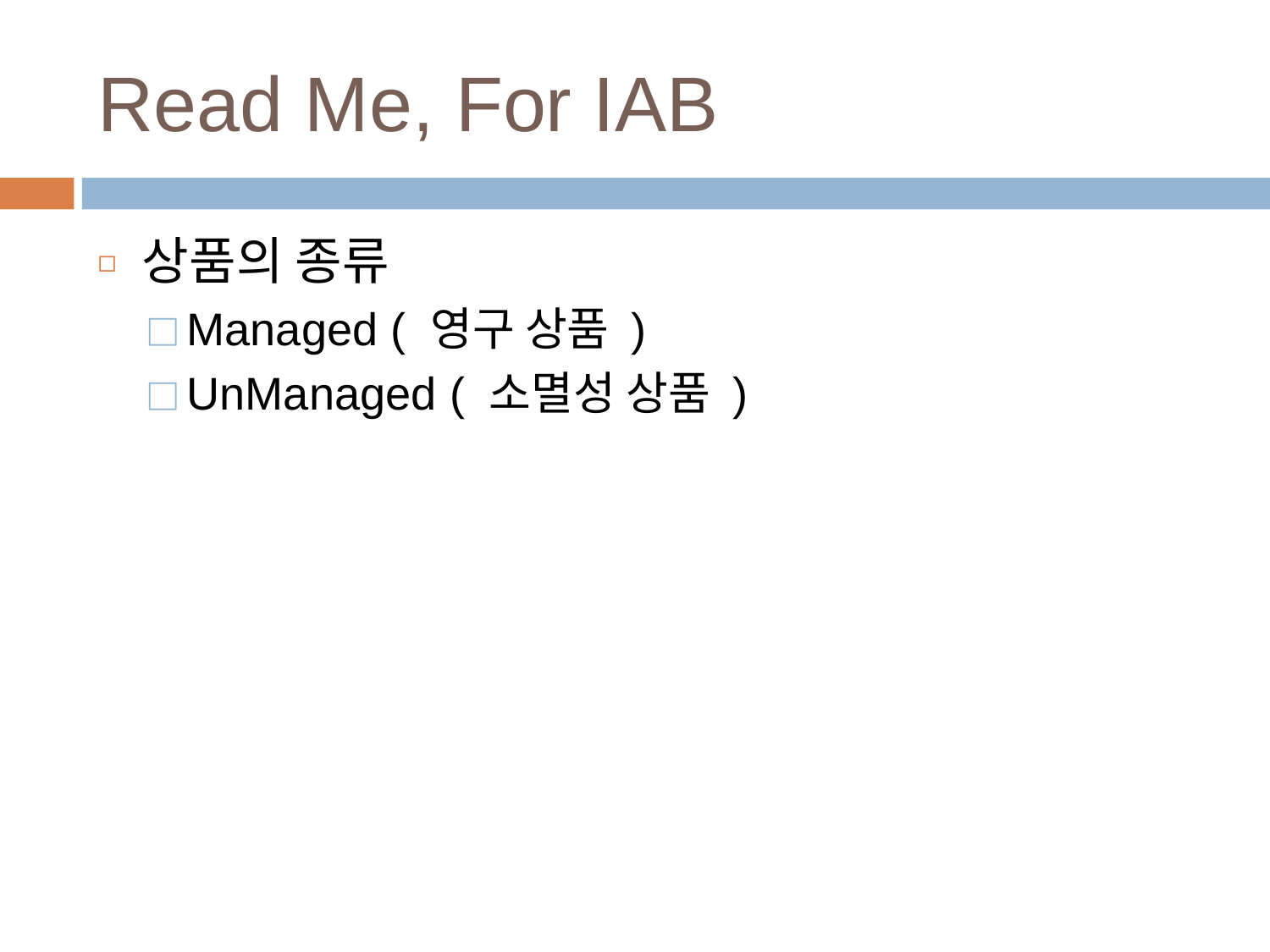

# Read Me, For IAB
상품의 종류
Managed ( 영구 상품 )
UnManaged ( 소멸성 상품 )